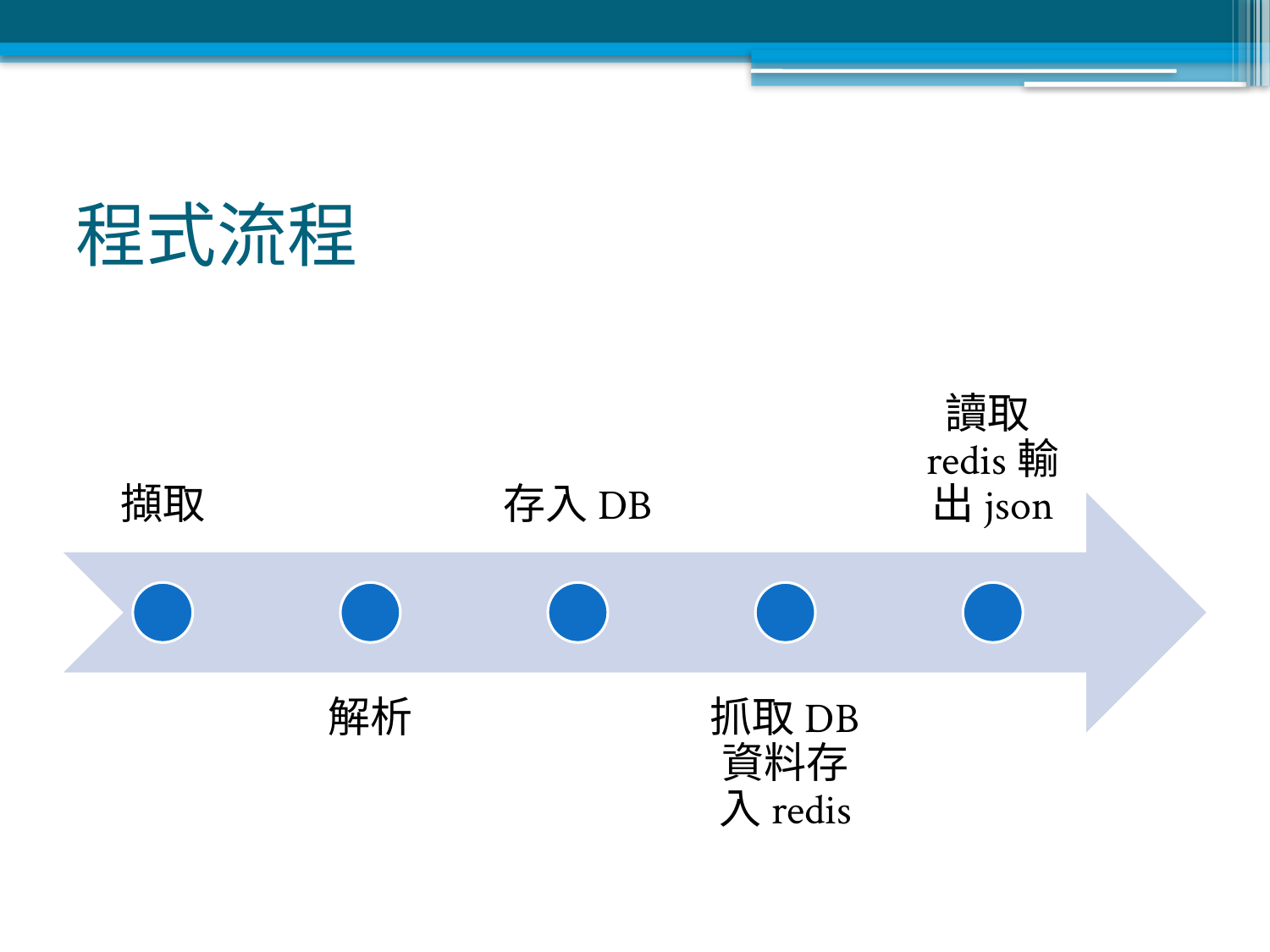

# 程式流程
擷取
解析
存入DB
抓取DB資料存入redis
讀取redis輸出json